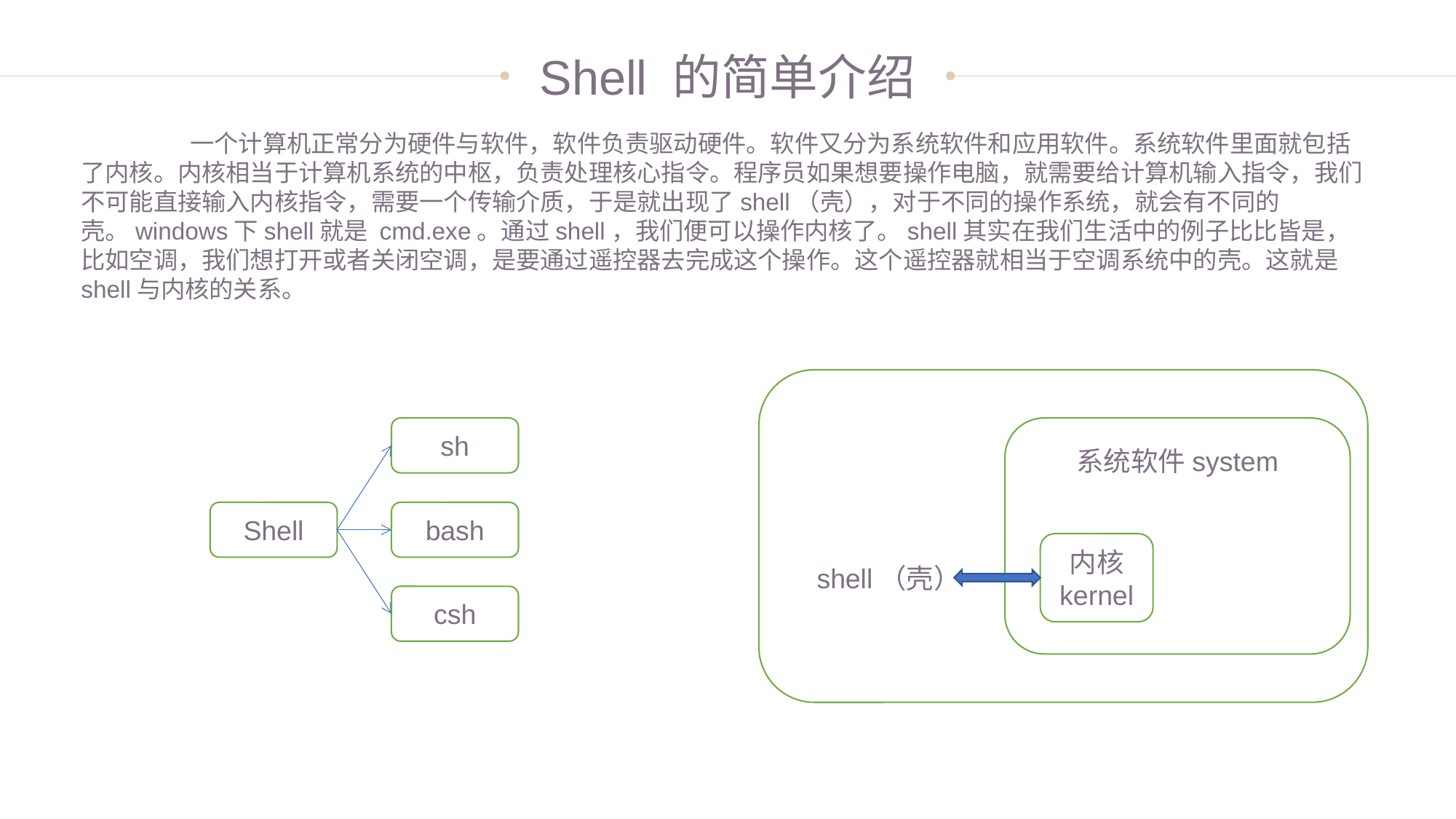

Shell 的简单介绍
	一个计算机正常分为硬件与软件，软件负责驱动硬件。软件又分为系统软件和应用软件。系统软件里面就包括了内核。内核相当于计算机系统的中枢，负责处理核心指令。程序员如果想要操作电脑，就需要给计算机输入指令，我们不可能直接输入内核指令，需要一个传输介质，于是就出现了shell（壳），对于不同的操作系统，就会有不同的壳。windows下shell就是 cmd.exe。通过shell，我们便可以操作内核了。shell其实在我们生活中的例子比比皆是，比如空调，我们想打开或者关闭空调，是要通过遥控器去完成这个操作。这个遥控器就相当于空调系统中的壳。这就是shell与内核的关系。

sh

系统软件system
Shell
bash
内核
kernel
shell（壳）

csh